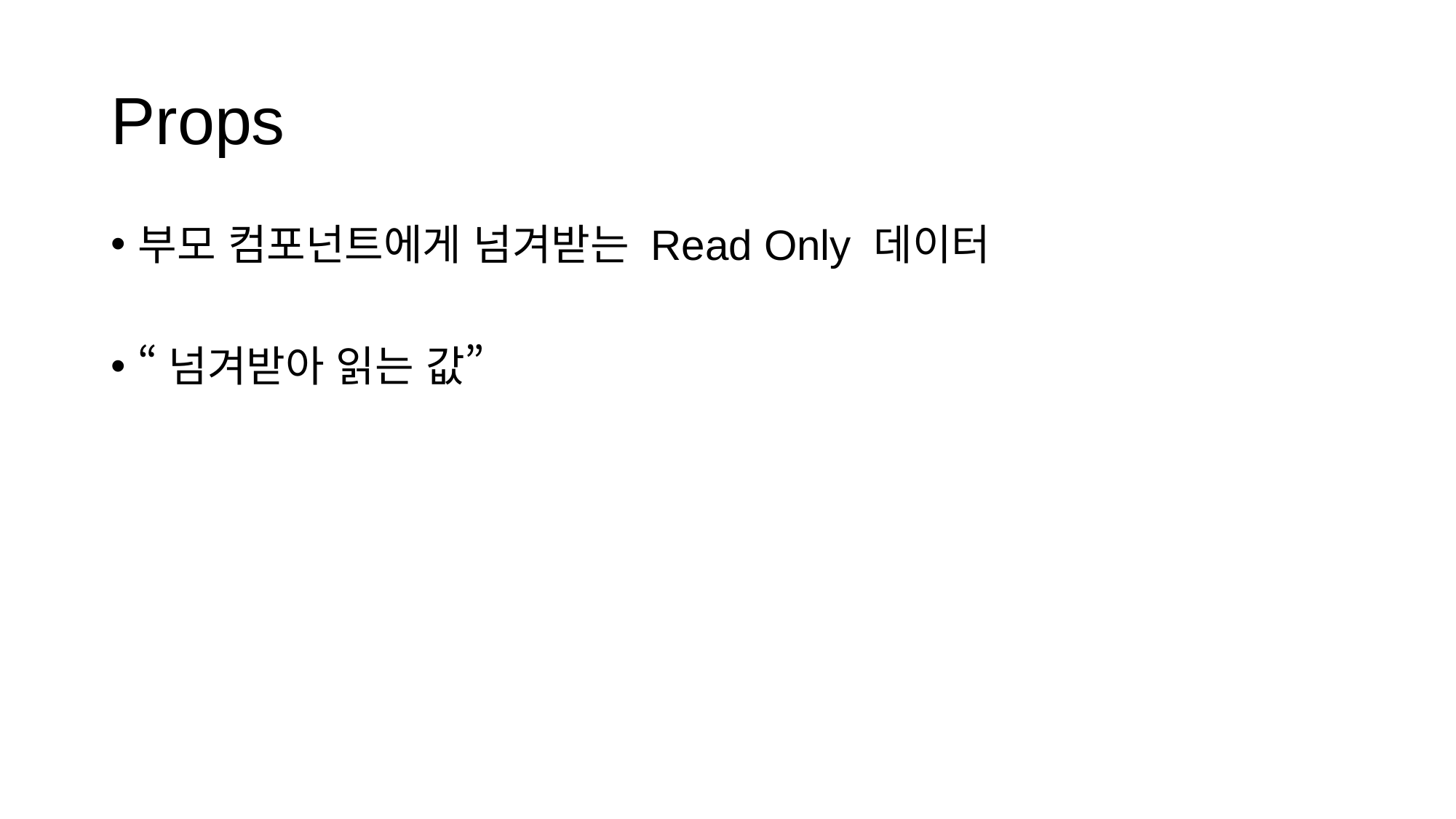

# Props
부모 컴포넌트에게 넘겨받는 Read Only 데이터

“넘겨받아 읽는 값”